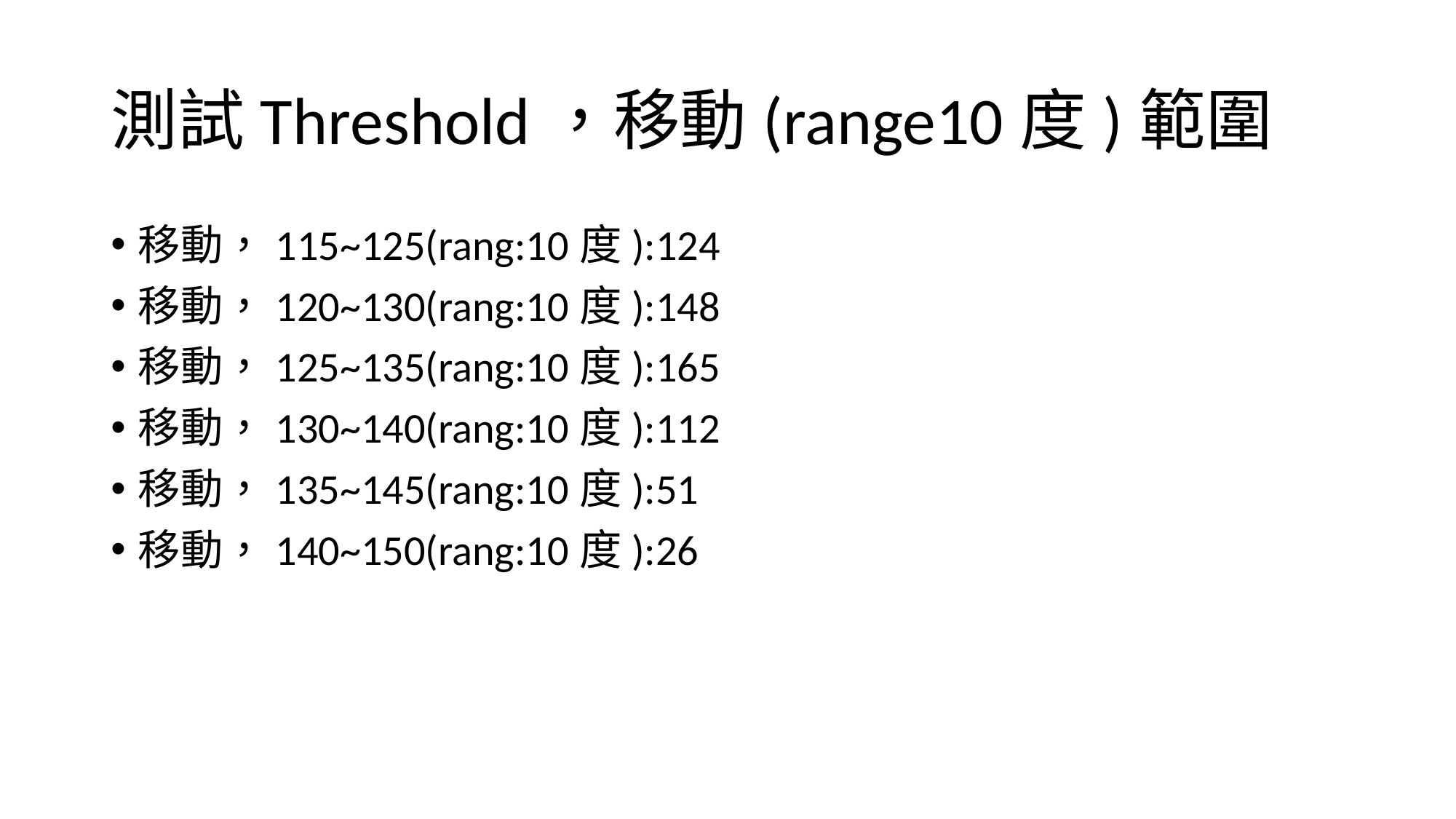

# 測試Threshold，移動(range10度)範圍
移動，115~125(rang:10度):124
移動，120~130(rang:10度):148
移動，125~135(rang:10度):165
移動，130~140(rang:10度):112
移動，135~145(rang:10度):51
移動，140~150(rang:10度):26